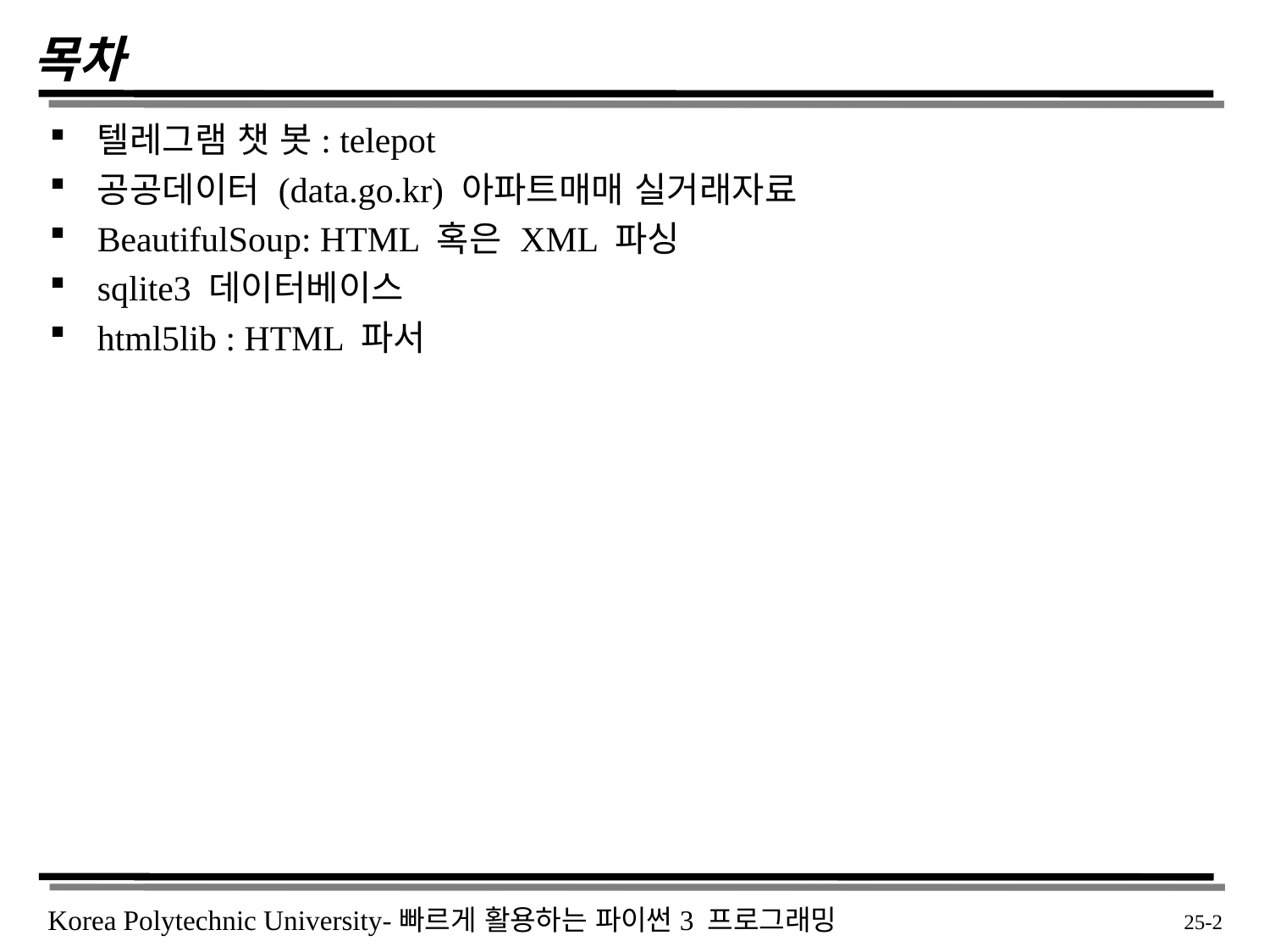

# 목차
텔레그램 챗 봇: telepot
공공데이터 (data.go.kr) 아파트매매 실거래자료
BeautifulSoup: HTML 혹은 XML 파싱
sqlite3 데이터베이스
html5lib : HTML 파서

 25-2